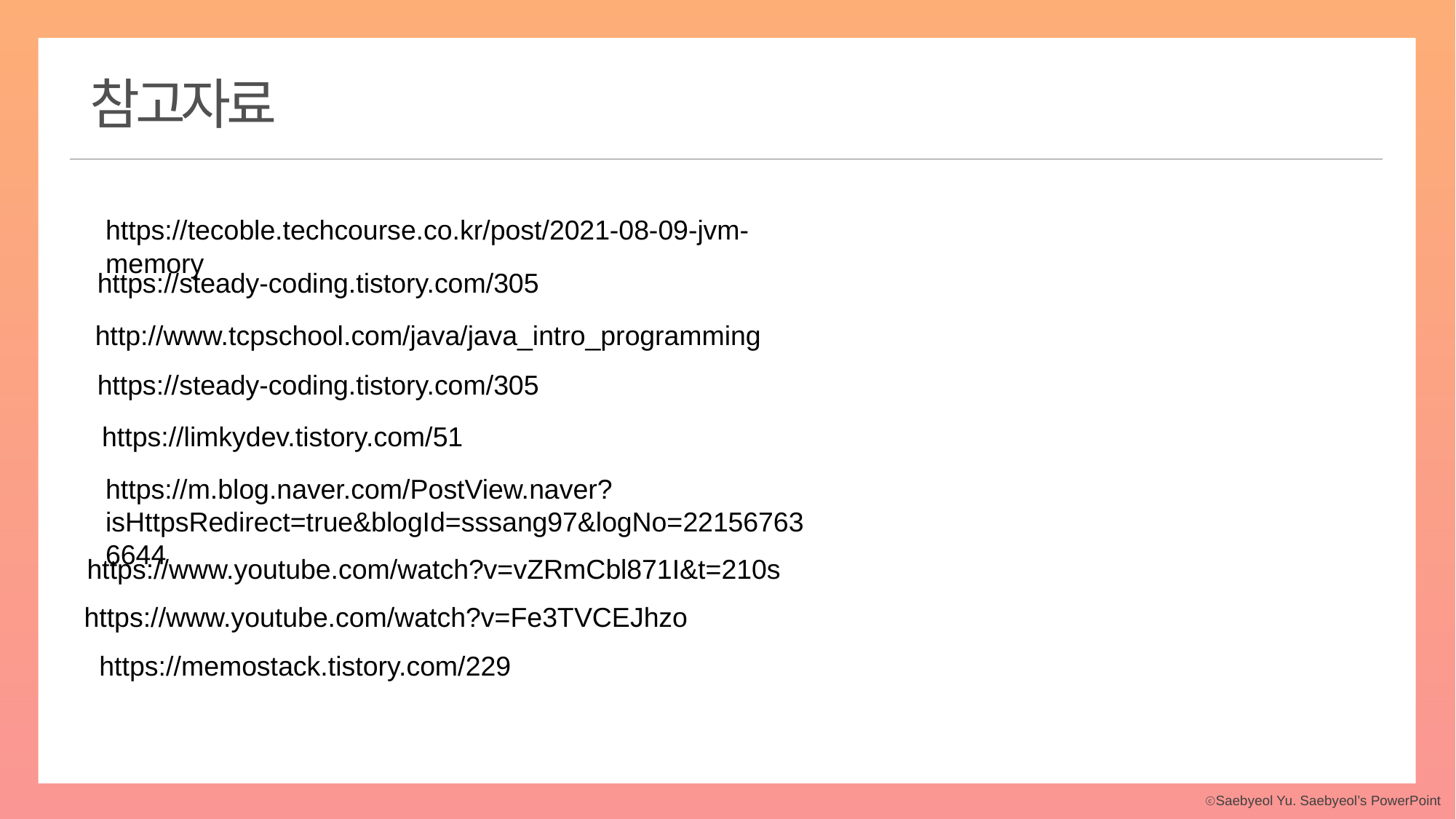

참고자료
https://tecoble.techcourse.co.kr/post/2021-08-09-jvm-memory
https://steady-coding.tistory.com/305
http://www.tcpschool.com/java/java_intro_programming
https://steady-coding.tistory.com/305
https://limkydev.tistory.com/51
https://m.blog.naver.com/PostView.naver?isHttpsRedirect=true&blogId=sssang97&logNo=221567636644
2
https://www.youtube.com/watch?v=vZRmCbl871I&t=210s
1
3
https://www.youtube.com/watch?v=Fe3TVCEJhzo
https://memostack.tistory.com/229